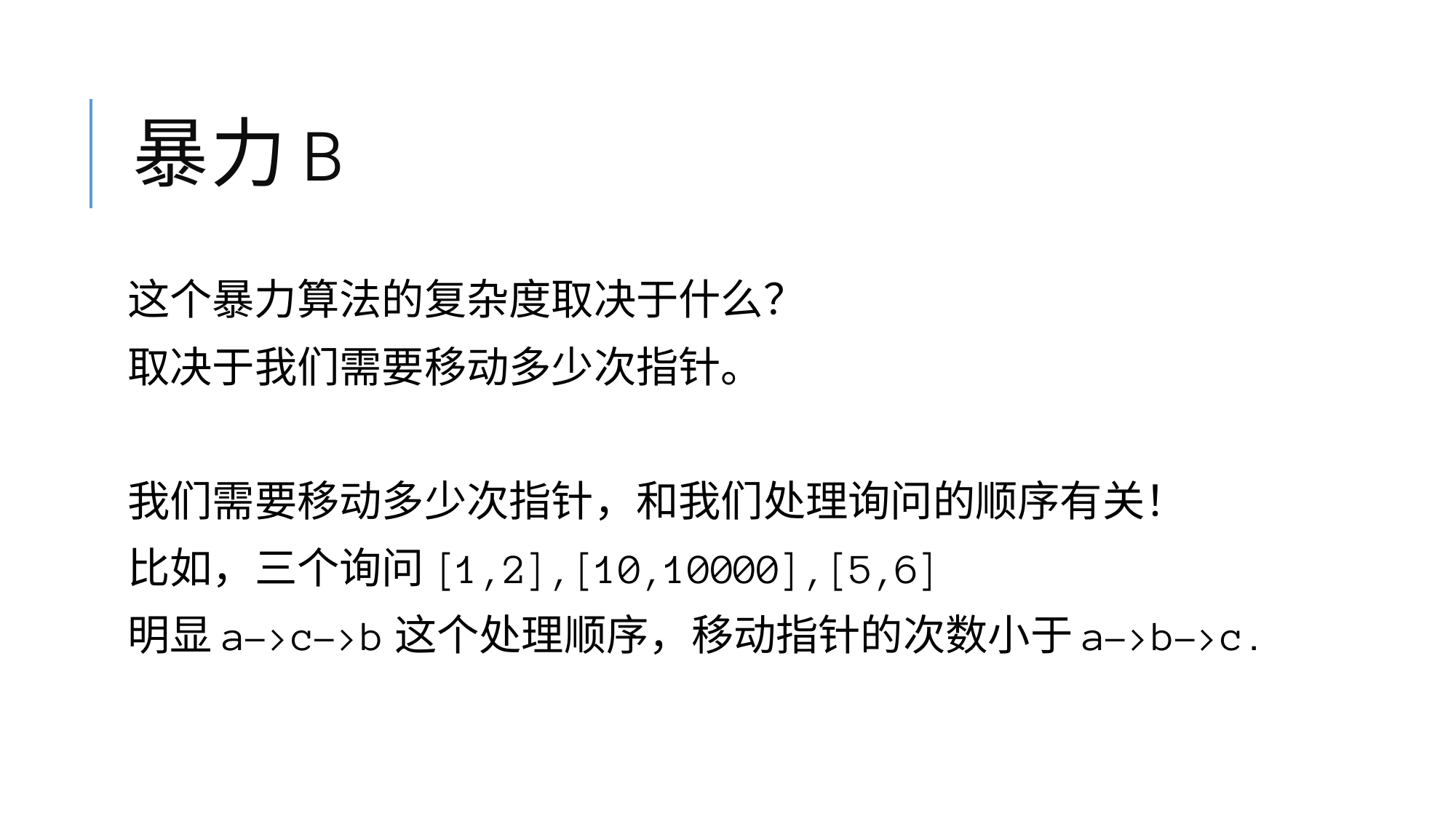

# 暴力B
这个暴力算法的复杂度取决于什么？
取决于我们需要移动多少次指针。

我们需要移动多少次指针，和我们处理询问的顺序有关！
比如，三个询问[1,2],[10,10000],[5,6]
明显a->c->b这个处理顺序，移动指针的次数小于a->b->c.